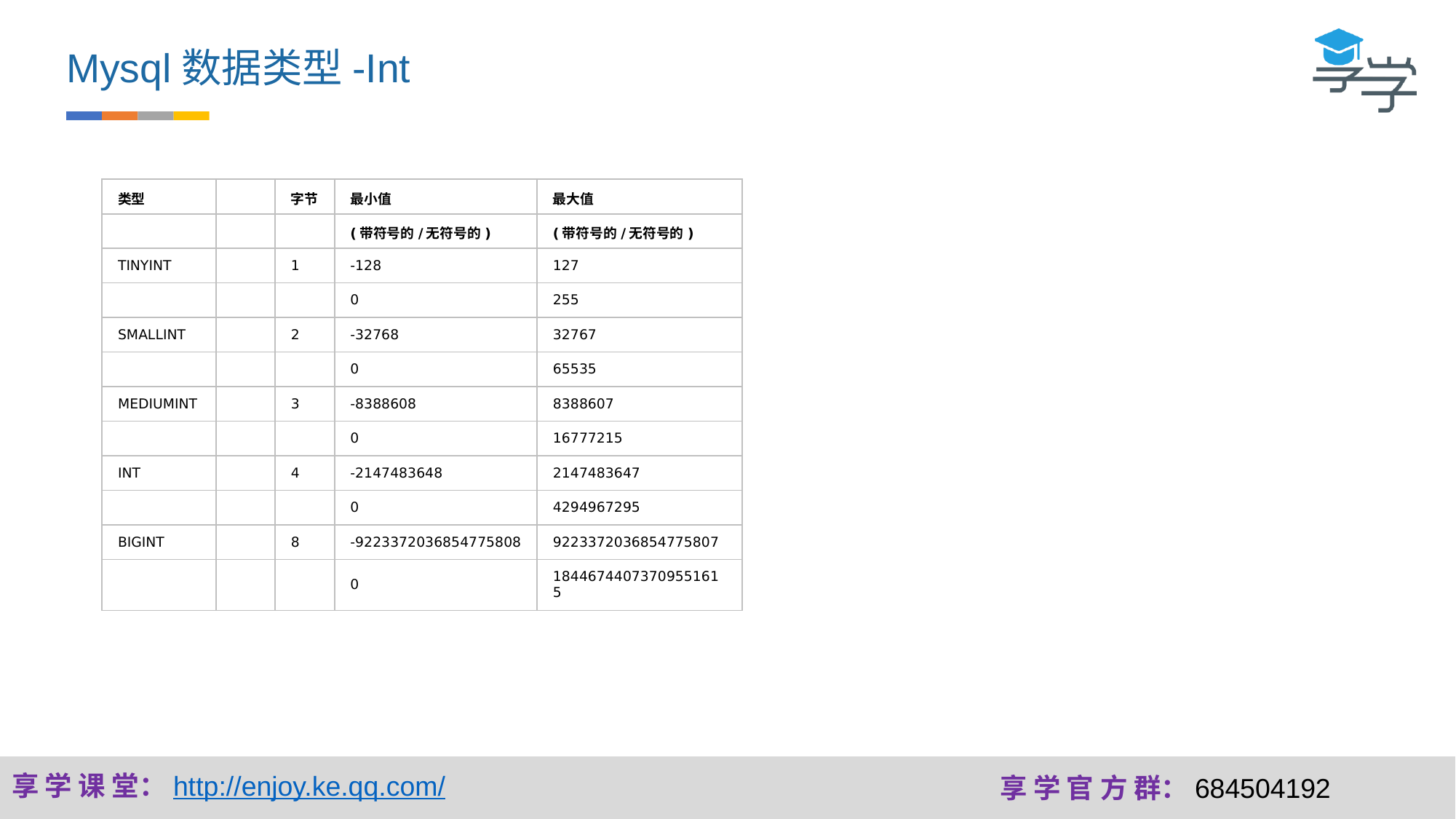

Mysql数据类型-Int

| 类型 |  | 字节 | 最小值 | 最大值 |
| --- | --- | --- | --- | --- |
|  |  |  | (带符号的/无符号的) | (带符号的/无符号的) |
| TINYINT |  | 1 | -128 | 127 |
|  |  |  | 0 | 255 |
| SMALLINT |  | 2 | -32768 | 32767 |
|  |  |  | 0 | 65535 |
| MEDIUMINT |  | 3 | -8388608 | 8388607 |
|  |  |  | 0 | 16777215 |
| INT |  | 4 | -2147483648 | 2147483647 |
|  |  |  | 0 | 4294967295 |
| BIGINT |  | 8 | -9223372036854775808 | 9223372036854775807 |
|  |  |  | 0 | 18446744073709551615 |